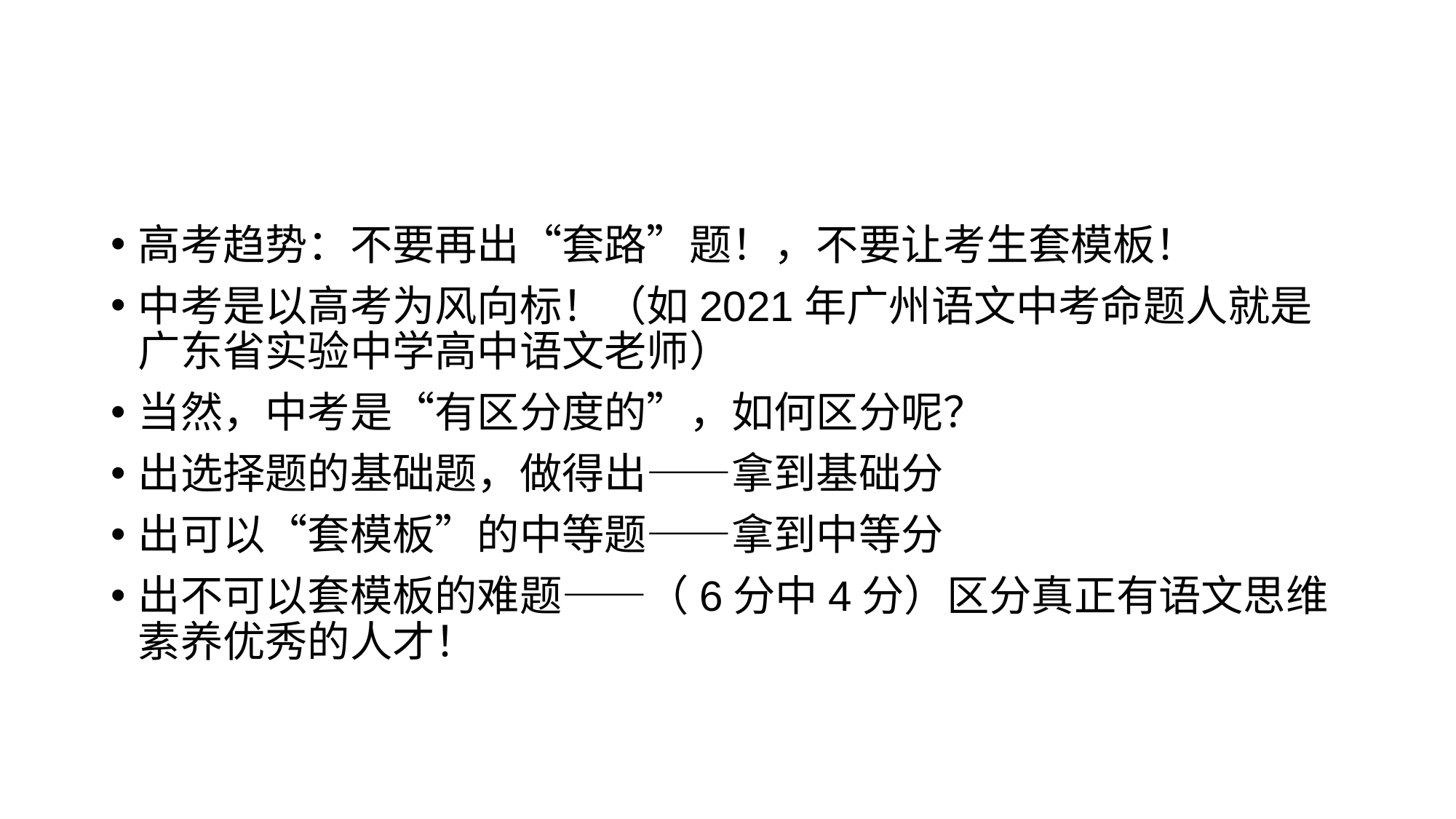

#
高考趋势：不要再出“套路”题！，不要让考生套模板！
中考是以高考为风向标！（如2021年广州语文中考命题人就是广东省实验中学高中语文老师）
当然，中考是“有区分度的”，如何区分呢？
出选择题的基础题，做得出——拿到基础分
出可以“套模板”的中等题——拿到中等分
出不可以套模板的难题——（6分中4分）区分真正有语文思维素养优秀的人才！